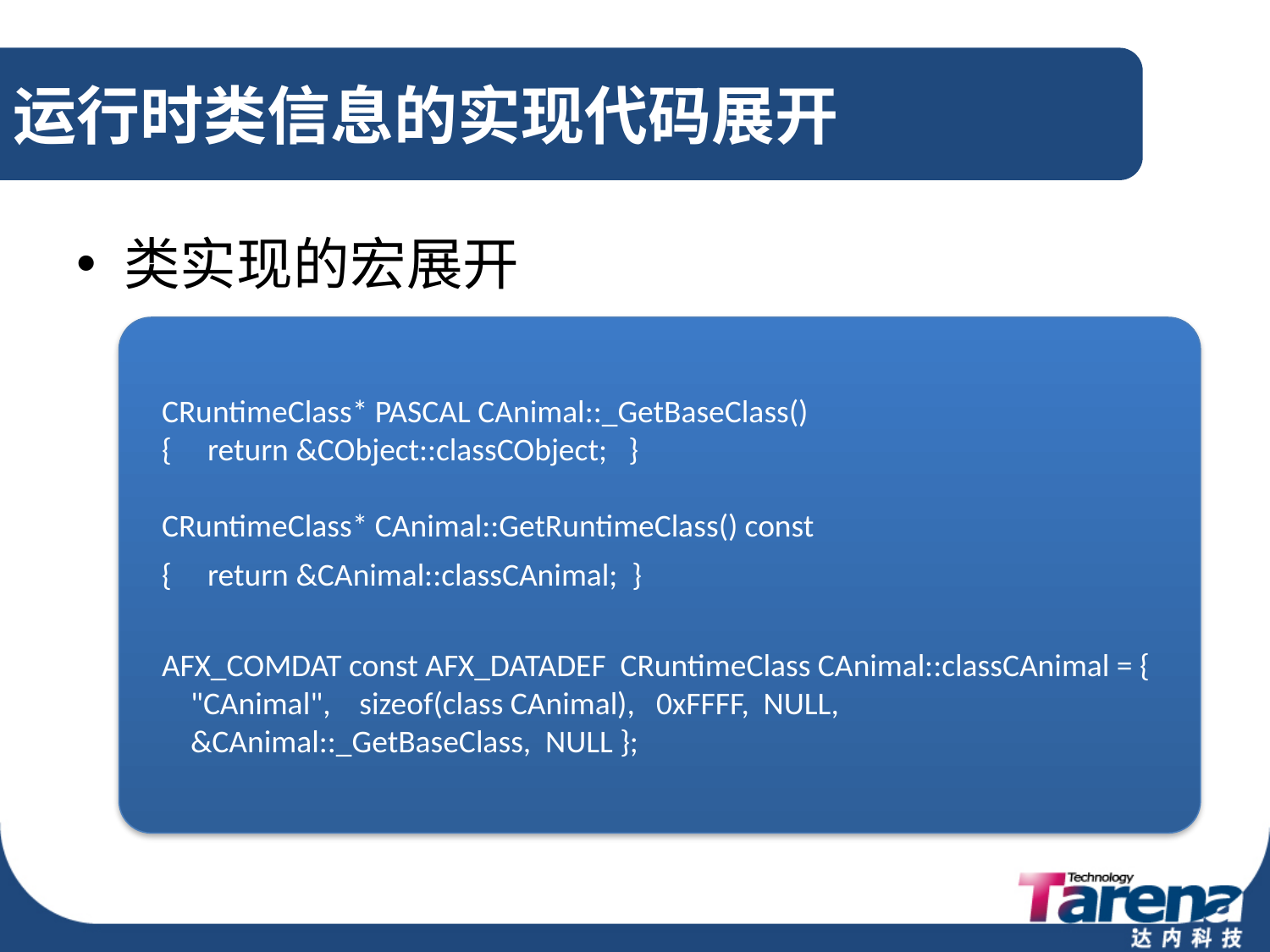

# 运行时类信息的实现代码展开
类实现的宏展开
CRuntimeClass* PASCAL CAnimal::_GetBaseClass()
{     return &CObject::classCObject;   }

CRuntimeClass* CAnimal::GetRuntimeClass() const
{     return &CAnimal::classCAnimal;  }

AFX_COMDAT const AFX_DATADEF  CRuntimeClass CAnimal::classCAnimal = {
    "CAnimal",    sizeof(class CAnimal),   0xFFFF,  NULL,
    &CAnimal::_GetBaseClass,  NULL };